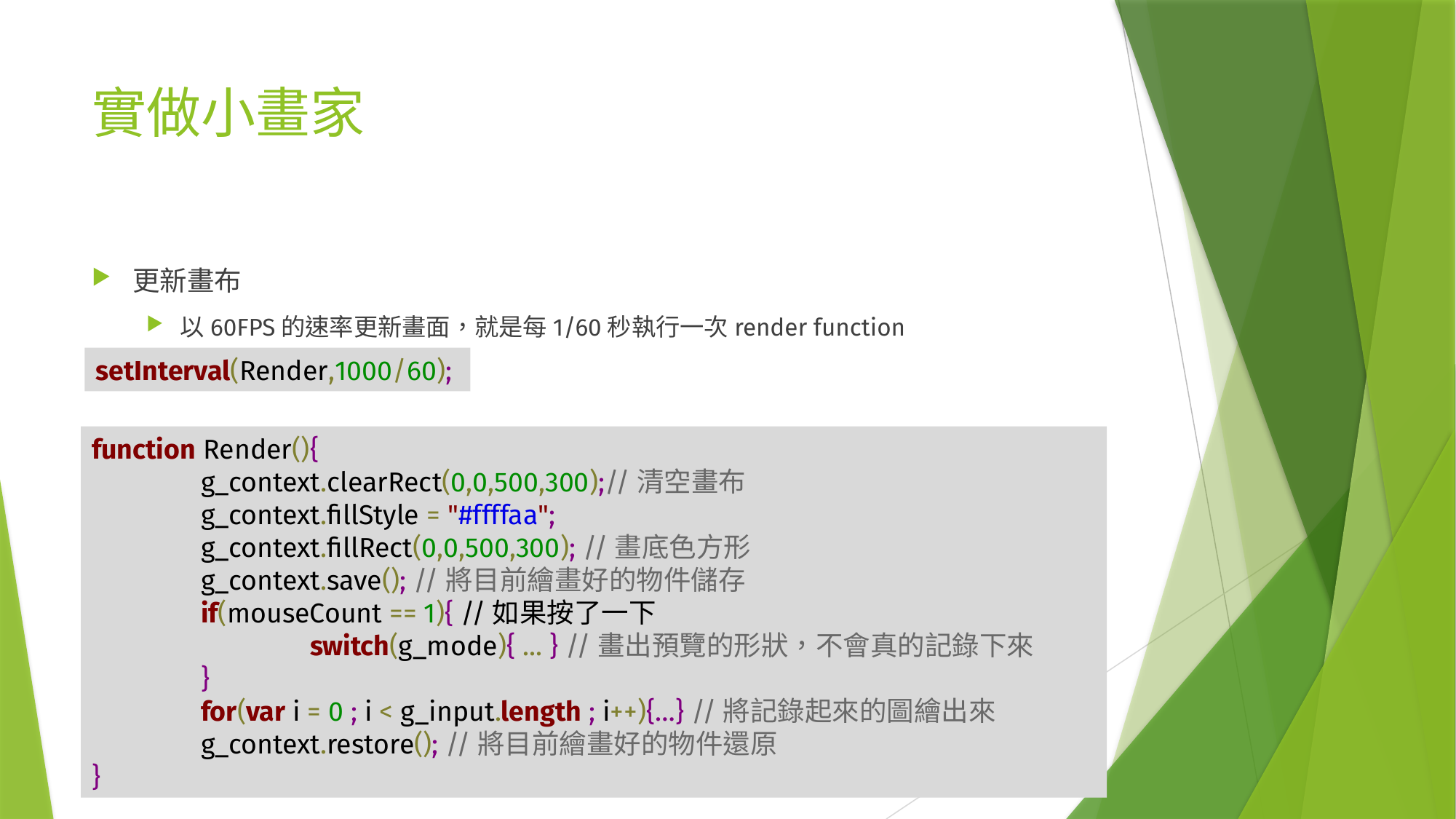

# 實做小畫家
更新畫布
以60FPS的速率更新畫面，就是每1/60秒執行一次render function

setInterval(Render,1000/60);
function Render(){
	g_context.clearRect(0,0,500,300);//清空畫布
	g_context.fillStyle = "#ffffaa";
	g_context.fillRect(0,0,500,300); //畫底色方形
	g_context.save(); //將目前繪畫好的物件儲存
	if(mouseCount == 1){ //如果按了一下
		switch(g_mode){ ... } //畫出預覽的形狀，不會真的記錄下來
	}
	for(var i = 0 ; i < g_input.length ; i++){…} //將記錄起來的圖繪出來
	g_context.restore(); //將目前繪畫好的物件還原
}